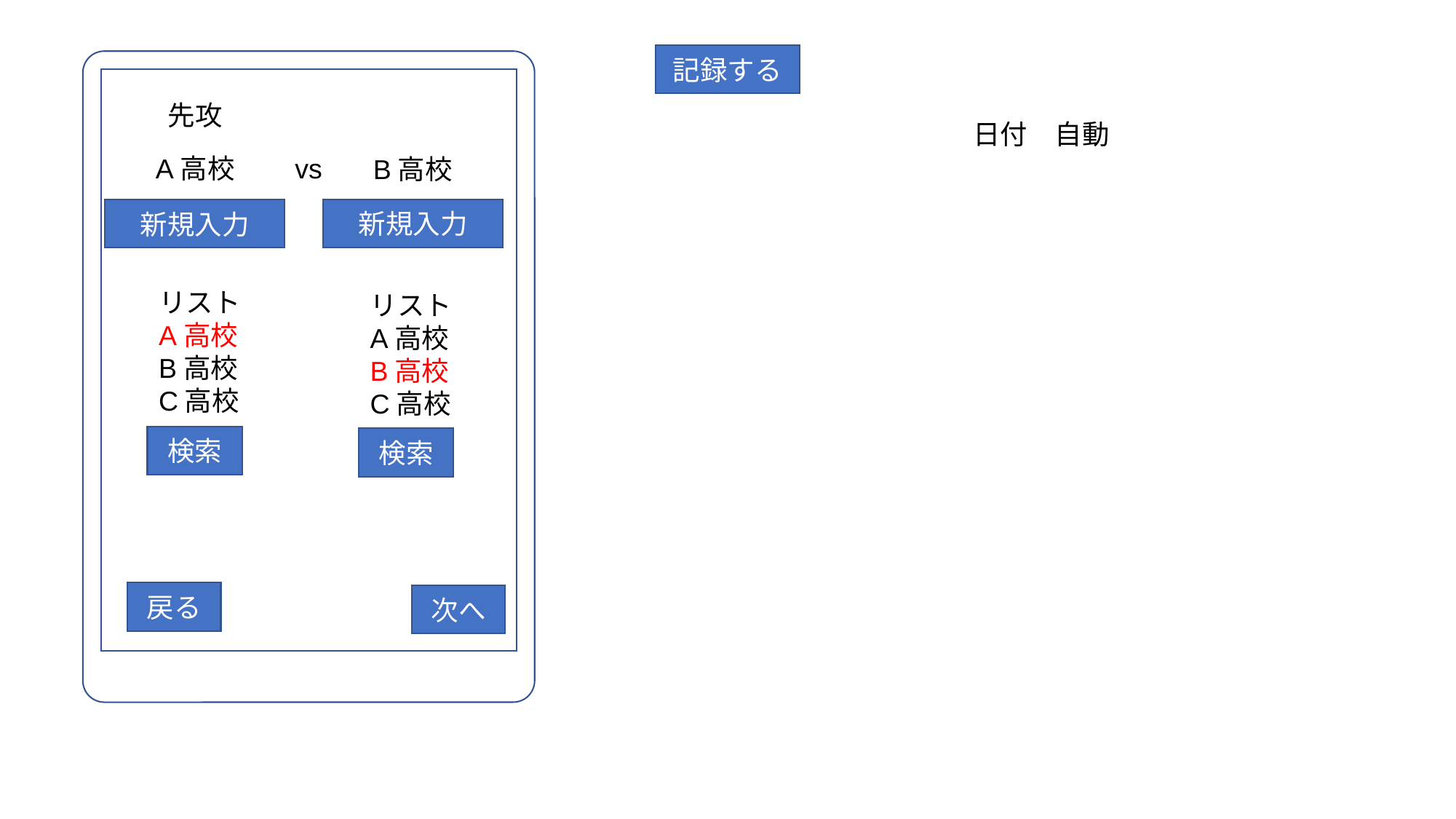

記録する

先攻
日付　自動
A高校
vs
B高校
新規入力
新規入力
リスト
A高校
B高校
C高校

リスト
A高校
B高校
C高校

検索
検索
戻る
次へ